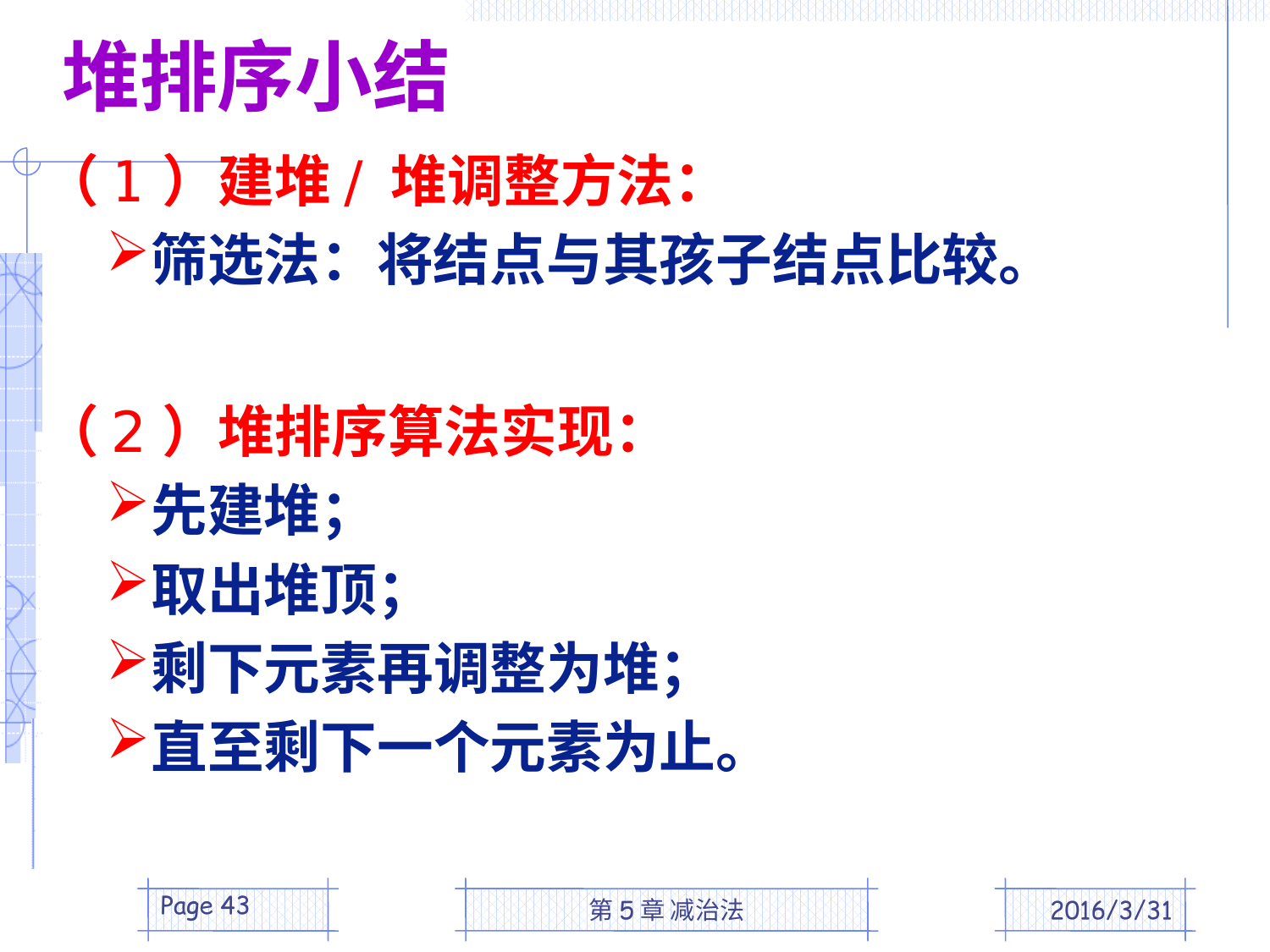

# 堆排序小结
（1）建堆/堆调整方法：
筛选法：将结点与其孩子结点比较。

（2）堆排序算法实现：
先建堆；
取出堆顶；
剩下元素再调整为堆；
直至剩下一个元素为止。

Page 43
第5章 减治法
2016/3/31